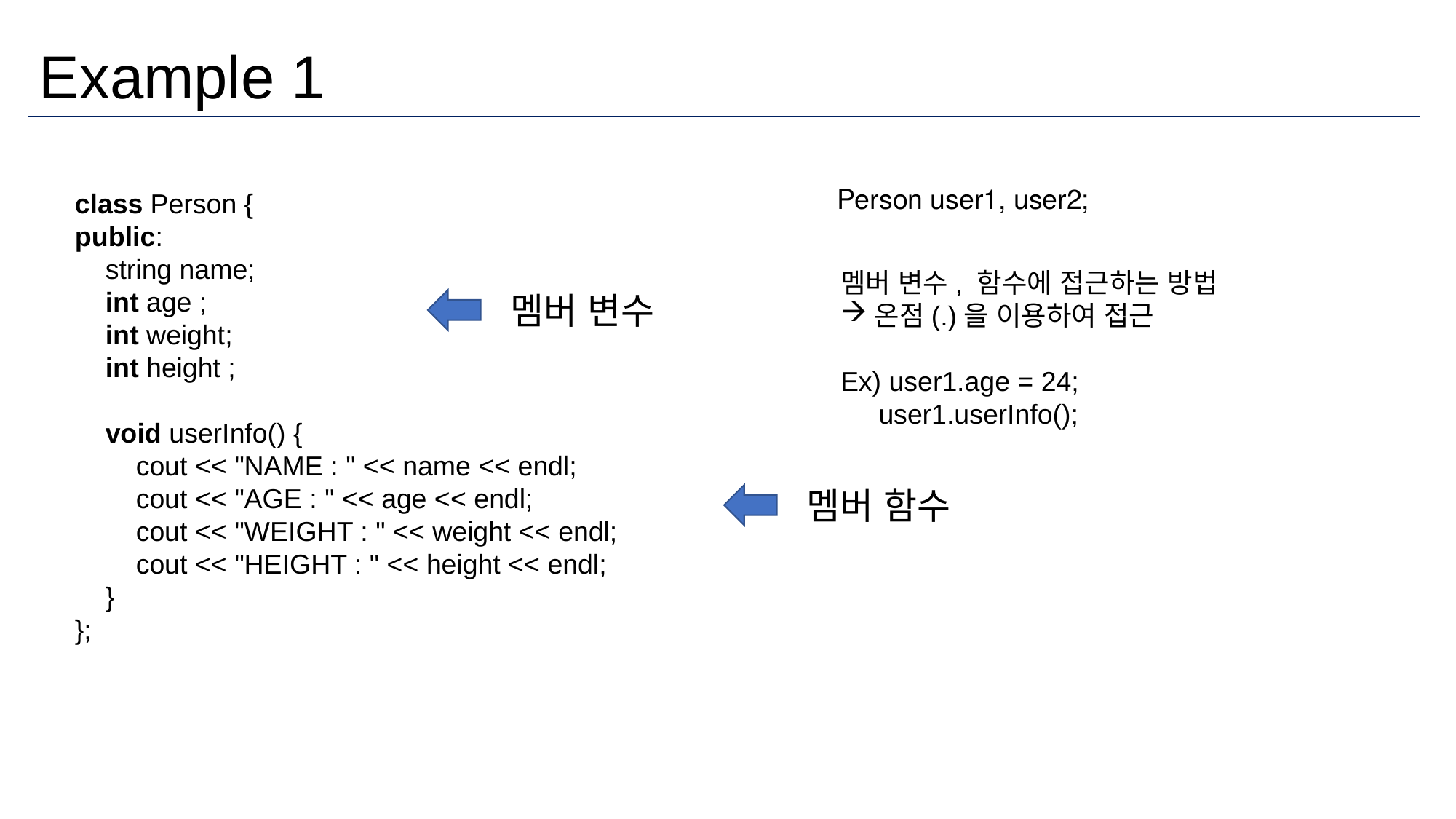

# Example 1
Person user1, user2;
class Person {
public:
    string name;
    int age ;
    int weight;
    int height ;

    void userInfo() {
        cout << "NAME : " << name << endl;
        cout << "AGE : " << age << endl;
        cout << "WEIGHT : " << weight << endl;
        cout << "HEIGHT : " << height << endl;
    }
};
멤버 변수, 함수에 접근하는 방법
온점(.)을 이용하여 접근

Ex) user1.age = 24;
     user1.userInfo();
멤버 변수

멤버 함수